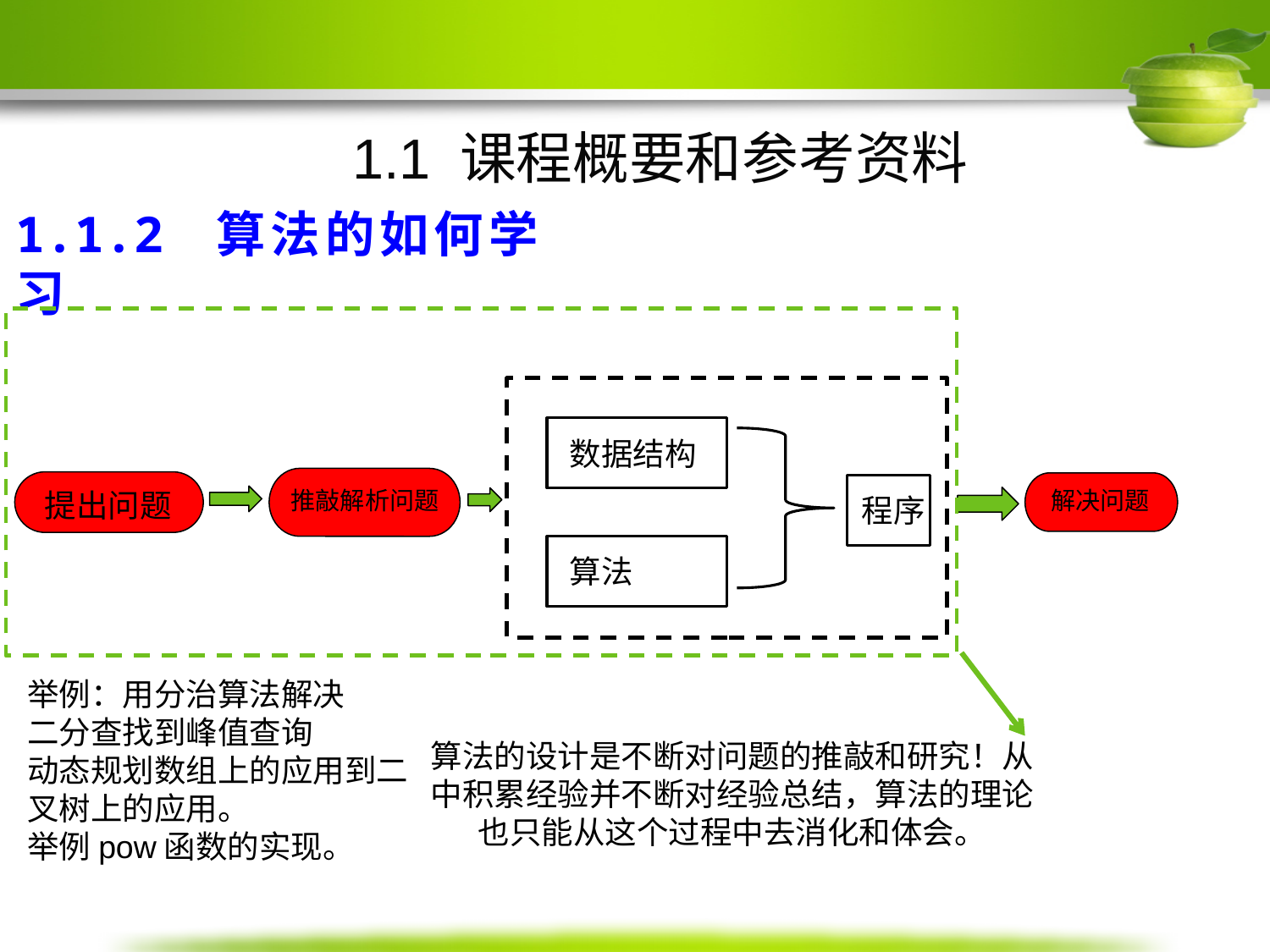

1.1 课程概要和参考资料
1.1.2 算法的如何学习

数据结构

提出问题
推敲解析问题
解决问题
程序

算法
举例：用分治算法解决
二分查找到峰值查询
动态规划数组上的应用到二叉树上的应用。
举例pow函数的实现。
算法的设计是不断对问题的推敲和研究！从中积累经验并不断对经验总结，算法的理论也只能从这个过程中去消化和体会。